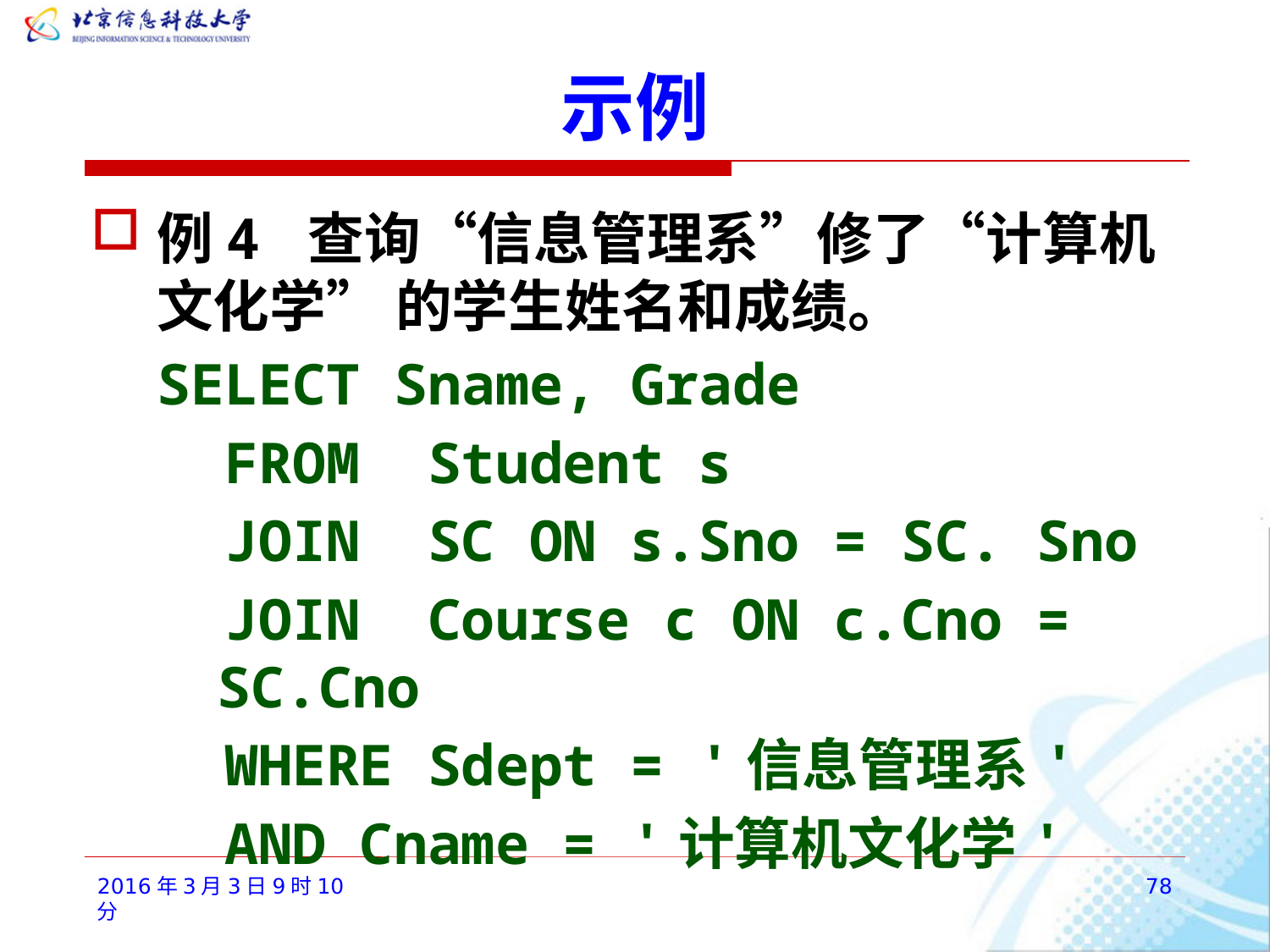

# 示例
例4 查询“信息管理系”修了“计算机文化学” 的学生姓名和成绩。
SELECT Sname, Grade
  FROM  Student s
  JOIN  SC ON s.Sno = SC. Sno
  JOIN  Course c ON c.Cno = SC.Cno
  WHERE Sdept = '信息管理系'
  AND Cname = '计算机文化学'
2016年3月3日9时10分
78